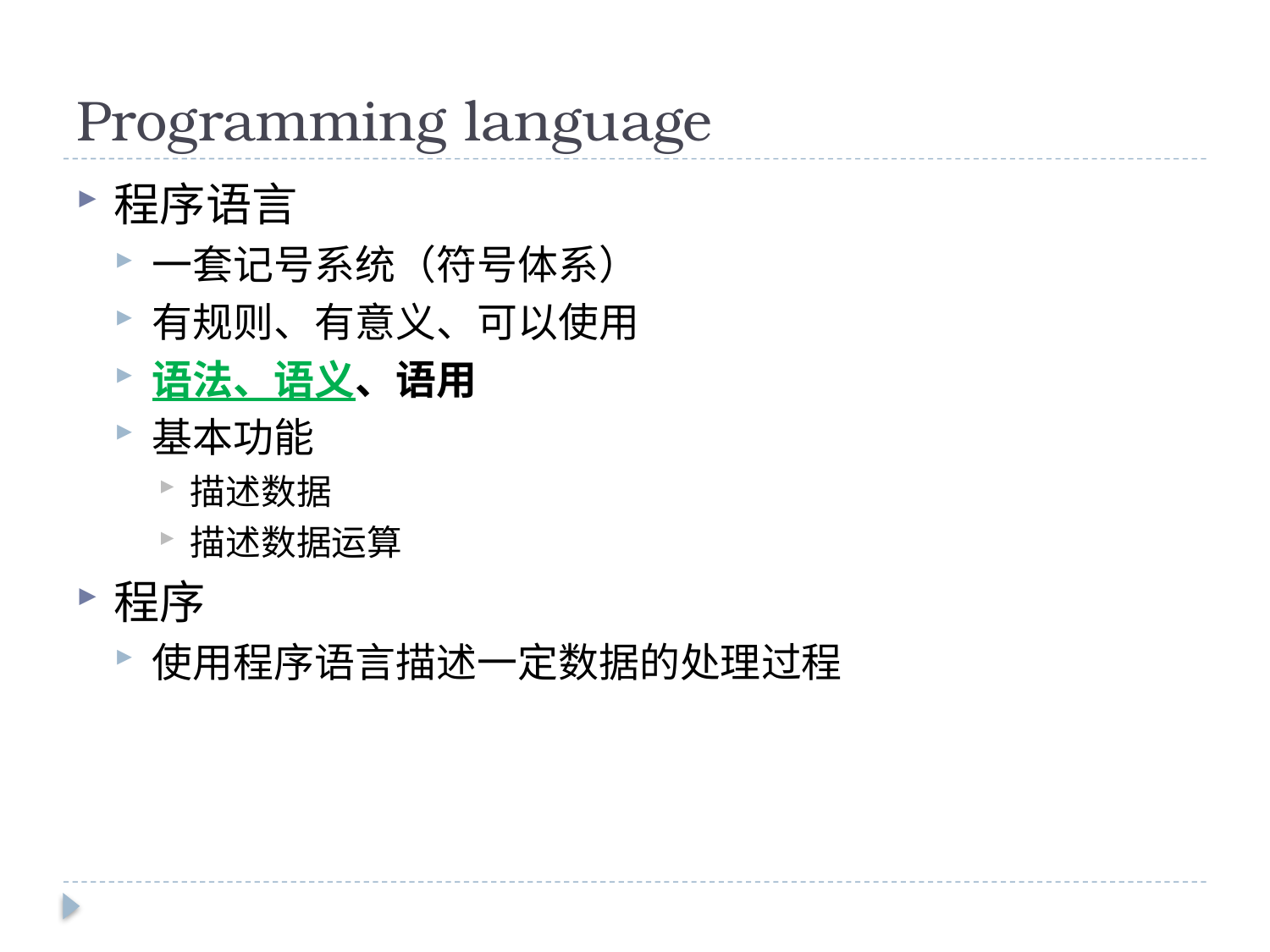

# Programming language
程序语言
一套记号系统（符号体系）
有规则、有意义、可以使用
语法、语义、语用
基本功能
描述数据
描述数据运算
程序
使用程序语言描述一定数据的处理过程

4